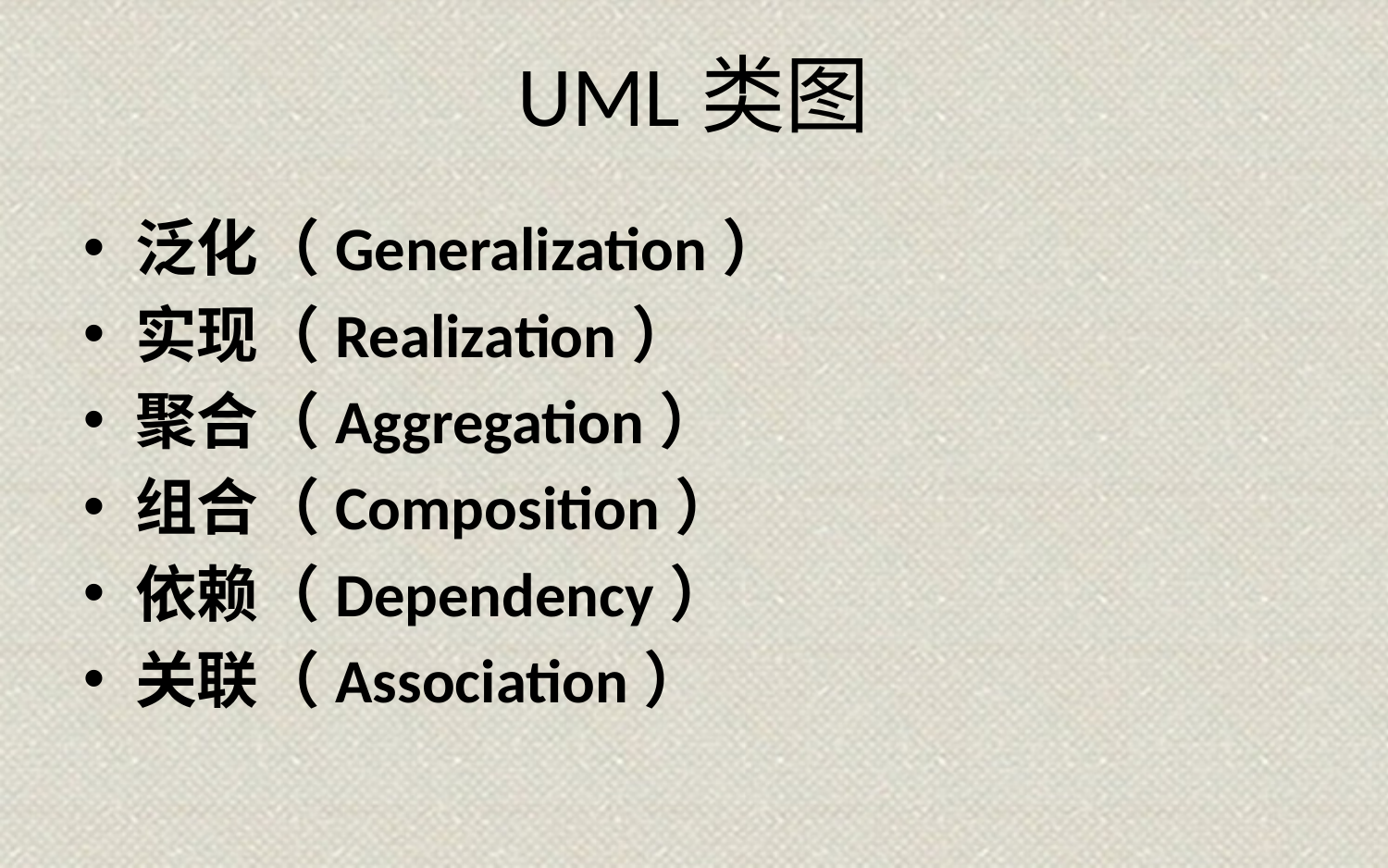

# UML类图
泛化（Generalization）
实现（Realization）
聚合（Aggregation）
组合（Composition）
依赖（Dependency）
关联（Association）